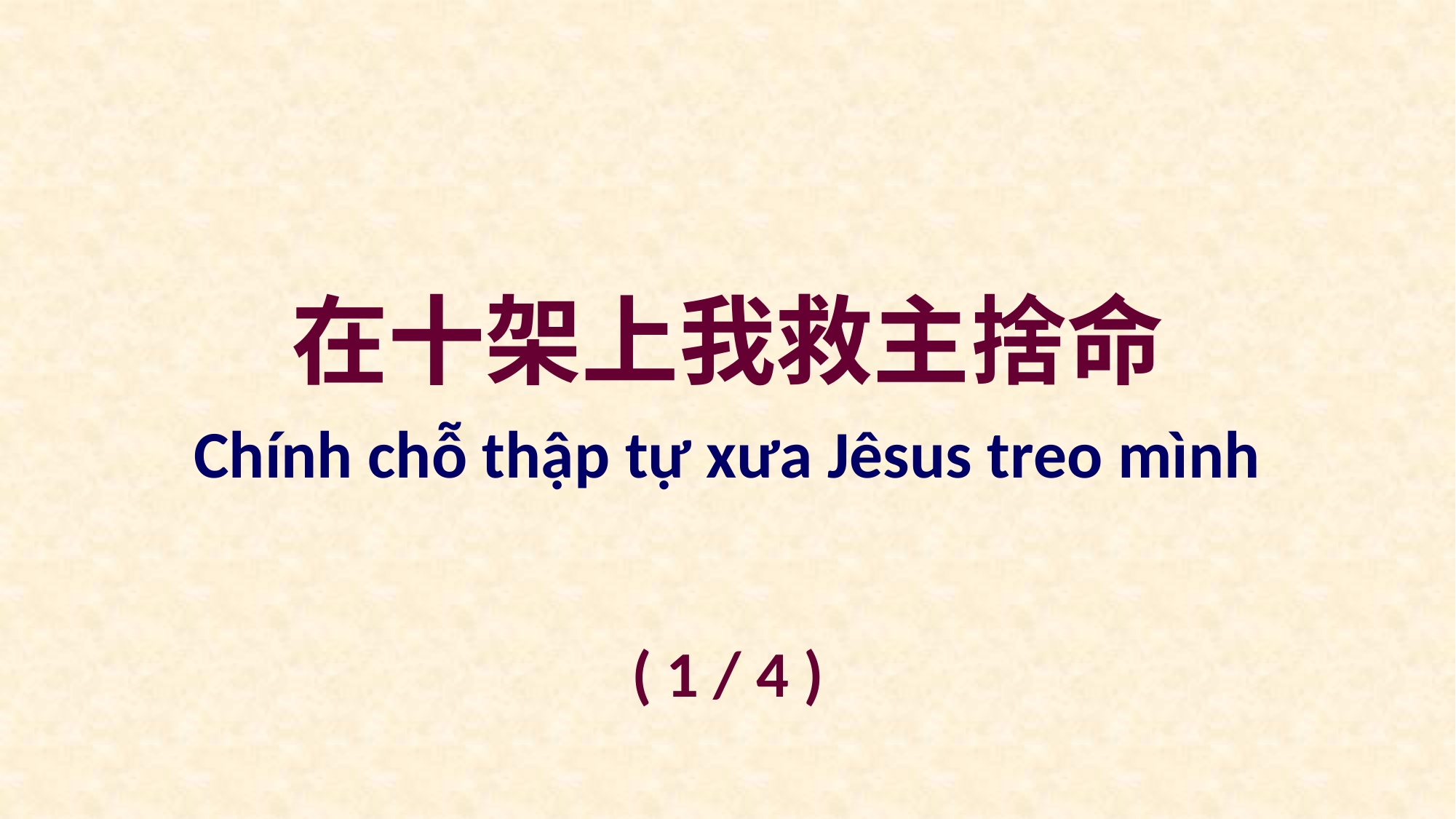

在十架上我救主捨命
Chính chỗ thập tự xưa Jêsus treo mình
( 1 / 4 )